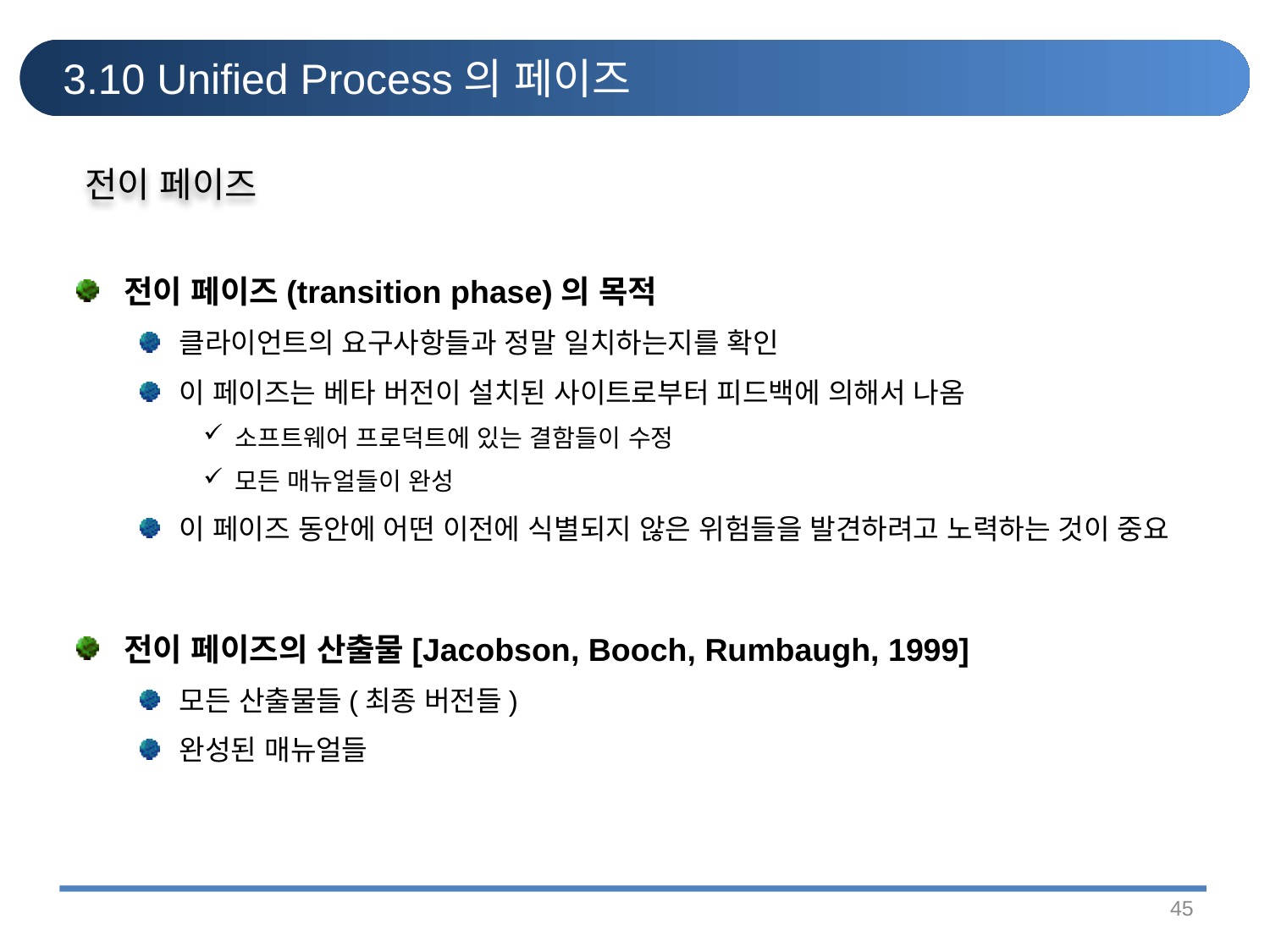

# 3.10 Unified Process의 페이즈
전이 페이즈
전이 페이즈(transition phase)의 목적
클라이언트의 요구사항들과 정말 일치하는지를 확인
이 페이즈는 베타 버전이 설치된 사이트로부터 피드백에 의해서 나옴
소프트웨어 프로덕트에 있는 결함들이 수정
모든 매뉴얼들이 완성
이 페이즈 동안에 어떤 이전에 식별되지 않은 위험들을 발견하려고 노력하는 것이 중요

전이 페이즈의 산출물[Jacobson, Booch, Rumbaugh, 1999]
모든 산출물들(최종 버전들)
완성된 매뉴얼들

45